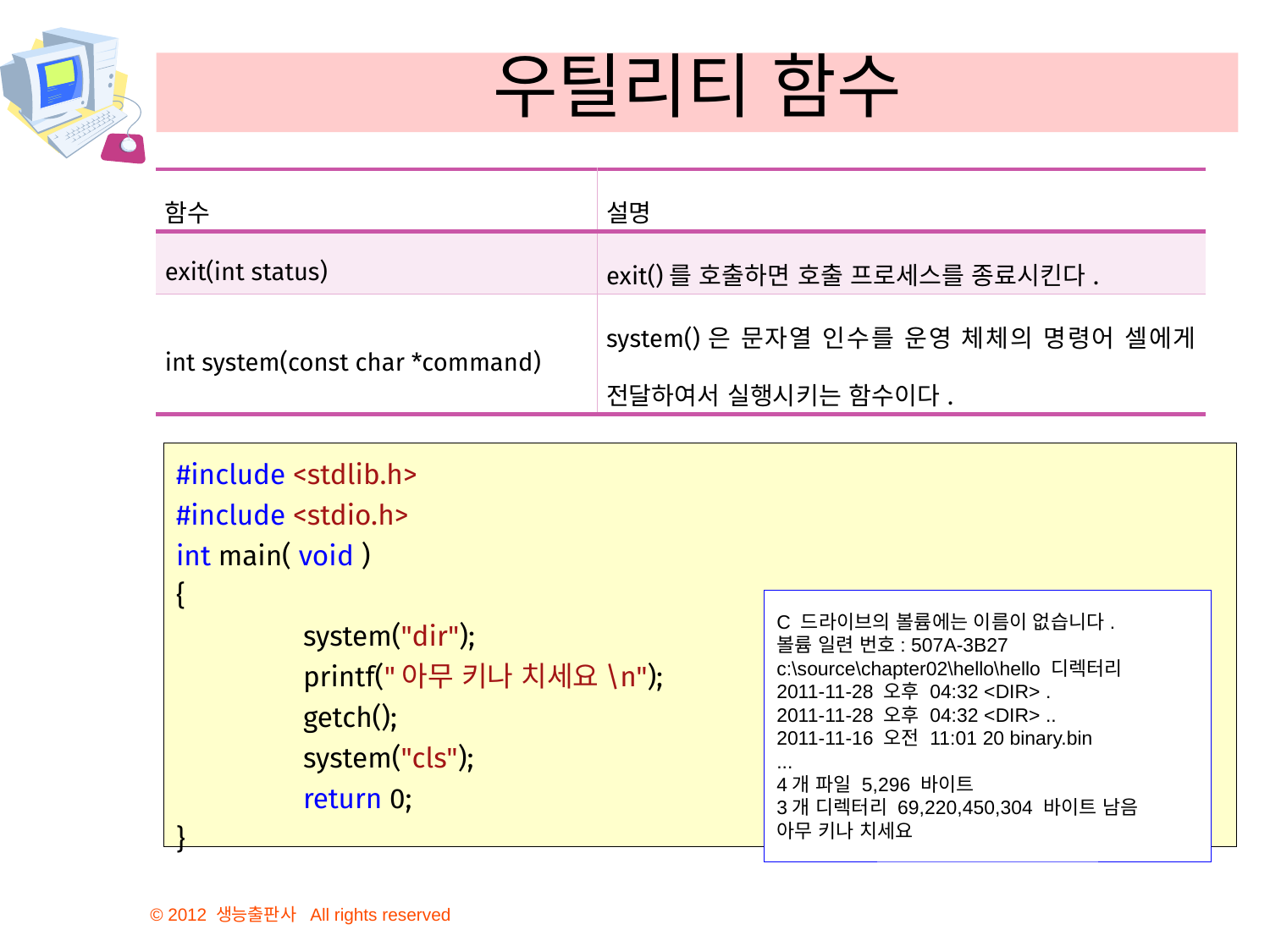

# 우틸리티 함수
| 함수 | 설명 |
| --- | --- |
| exit(int status) | exit()를 호출하면 호출 프로세스를 종료시킨다. |
| int system(const char \*command) | system()은 문자열 인수를 운영 체체의 명령어 셀에게 전달하여서 실행시키는 함수이다. |

#include <stdlib.h>
#include <stdio.h>
int main( void )
{
	system("dir");
	printf("아무 키나 치세요\n");
	getch();
	system("cls");
	return 0;
}
C 드라이브의 볼륨에는 이름이 없습니다.
볼륨 일련 번호: 507A-3B27
c:\source\chapter02\hello\hello 디렉터리
2011-11-28 오후 04:32 <DIR> .
2011-11-28 오후 04:32 <DIR> ..
2011-11-16 오전 11:01 20 binary.bin
...
4개 파일 5,296 바이트
3개 디렉터리 69,220,450,304 바이트 남음
아무 키나 치세요